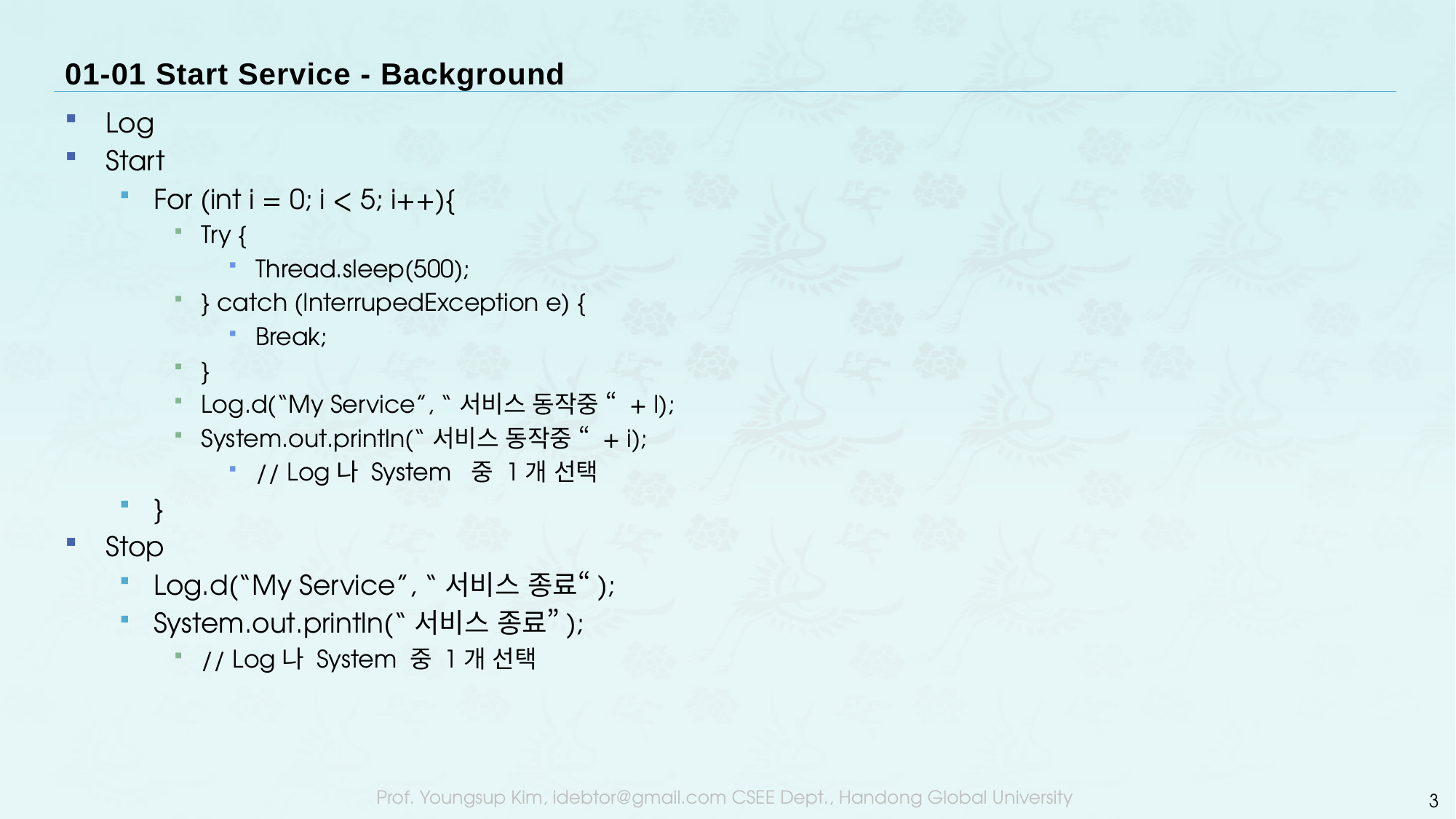

# 01-01 Start Service - Background
Log
Start
For (int i = 0; i < 5; i++){
Try {
Thread.sleep(500);
} catch (InterrupedException e) {
Break;
}
Log.d(“My Service”, “서비스 동작중 “ + I);
System.out.println(“서비스 동작중 “ + i);
// Log나 System  중 1개 선택
}
Stop
Log.d(“My Service”, “서비스 종료“);
System.out.println(“서비스 종료”);
// Log나 System 중 1개 선택
3